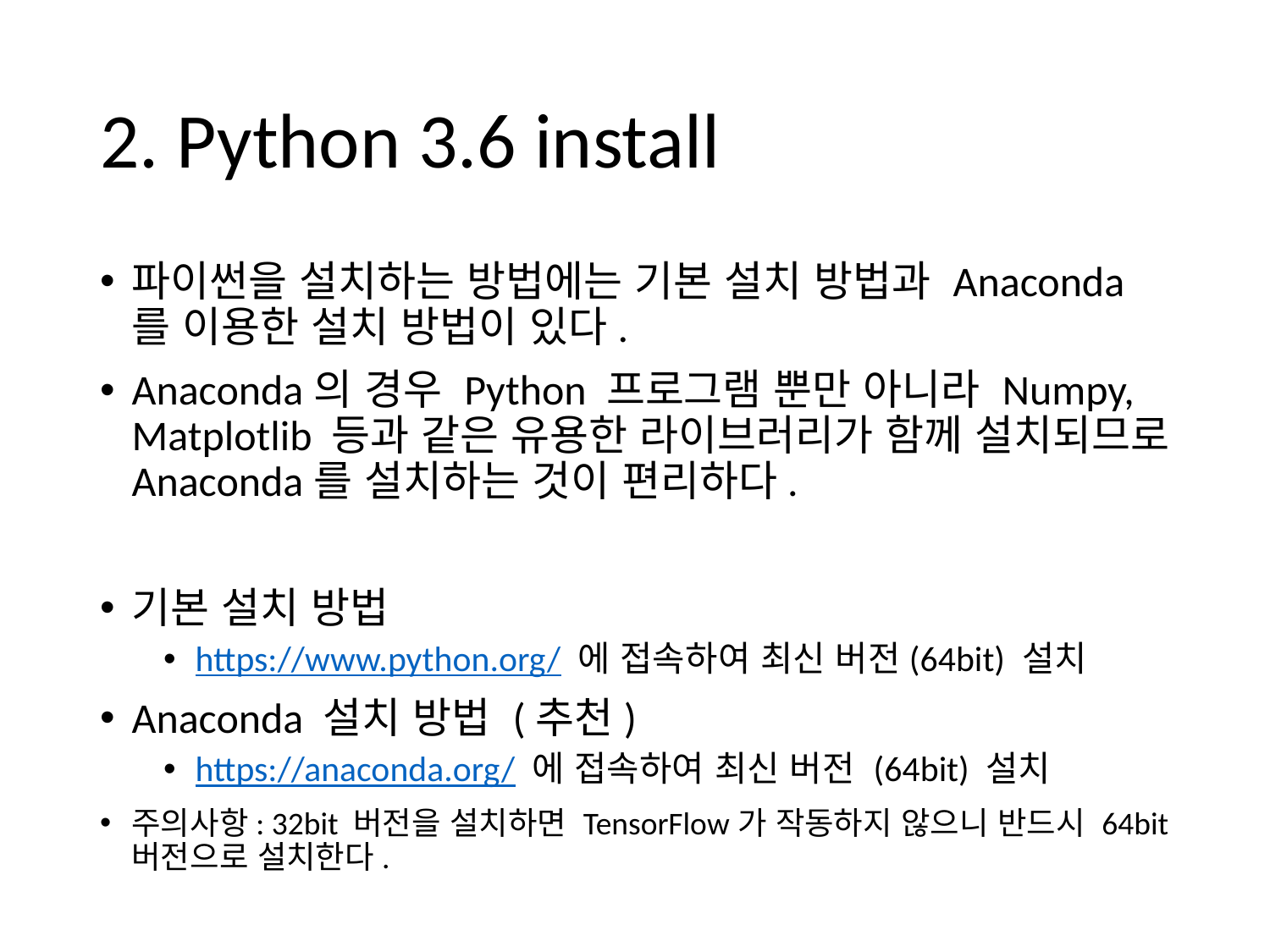

# 2. Python 3.6 install
파이썬을 설치하는 방법에는 기본 설치 방법과 Anaconda를 이용한 설치 방법이 있다.
Anaconda의 경우 Python 프로그램 뿐만 아니라 Numpy, Matplotlib 등과 같은 유용한 라이브러리가 함께 설치되므로 Anaconda를 설치하는 것이 편리하다.

기본 설치 방법
https://www.python.org/ 에 접속하여 최신 버전(64bit) 설치
Anaconda 설치 방법 (추천)
https://anaconda.org/ 에 접속하여 최신 버전 (64bit) 설치
주의사항: 32bit 버전을 설치하면 TensorFlow가 작동하지 않으니 반드시 64bit 버전으로 설치한다.